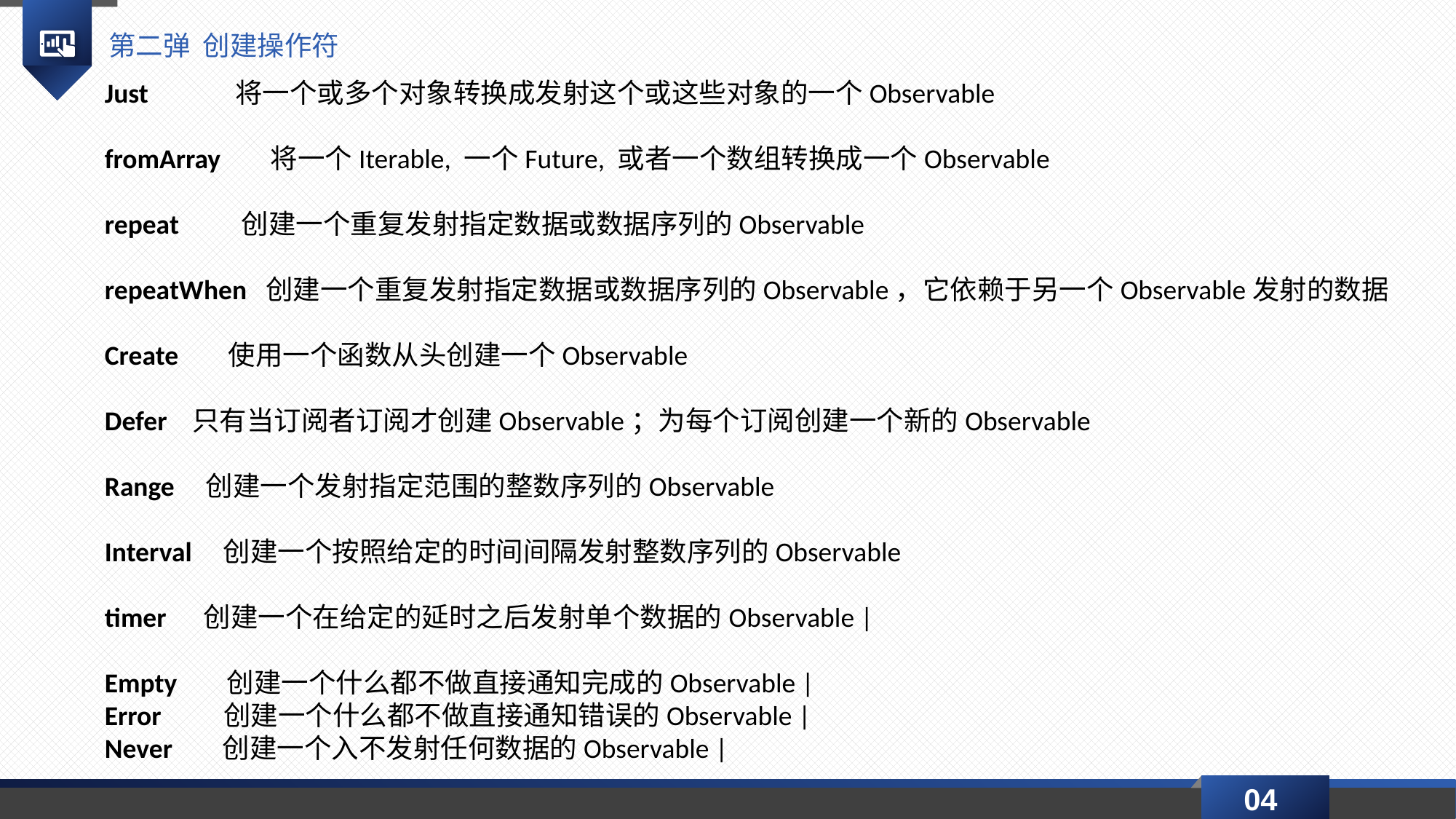

第二弹  创建操作符

Just             将一个或多个对象转换成发射这个或这些对象的一个Observable

fromArray       将一个Iterable, 一个Future, 或者一个数组转换成一个Observable

repeat         创建一个重复发射指定数据或数据序列的Observable

repeatWhen  创建一个重复发射指定数据或数据序列的Observable，它依赖于另一个Observable发射的数据

Create       使用一个函数从头创建一个Observable

Defer   只有当订阅者订阅才创建Observable；为每个订阅创建一个新的Observable

Range    创建一个发射指定范围的整数序列的Observable

Interval    创建一个按照给定的时间间隔发射整数序列的Observable

timer     创建一个在给定的延时之后发射单个数据的Observable |

Empty       创建一个什么都不做直接通知完成的Observable |
Error         创建一个什么都不做直接通知错误的Observable |
Never       创建一个入不发射任何数据的Observable |

04

延时符